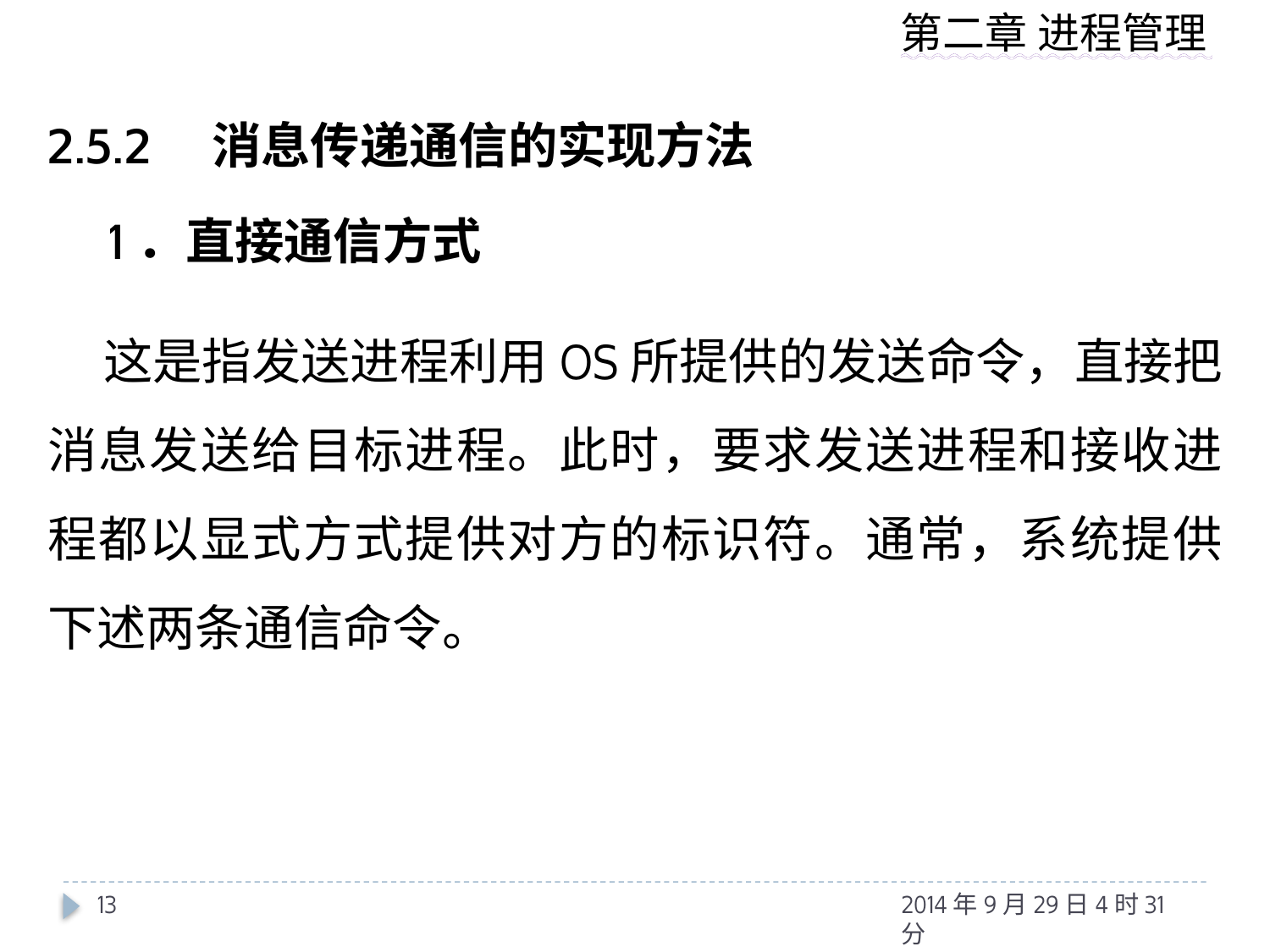

2.5.2　消息传递通信的实现方法
　1．直接通信方式
    这是指发送进程利用OS所提供的发送命令，直接把消息发送给目标进程。此时，要求发送进程和接收进程都以显式方式提供对方的标识符。通常，系统提供下述两条通信命令。

13
2014年9月29日4时31分